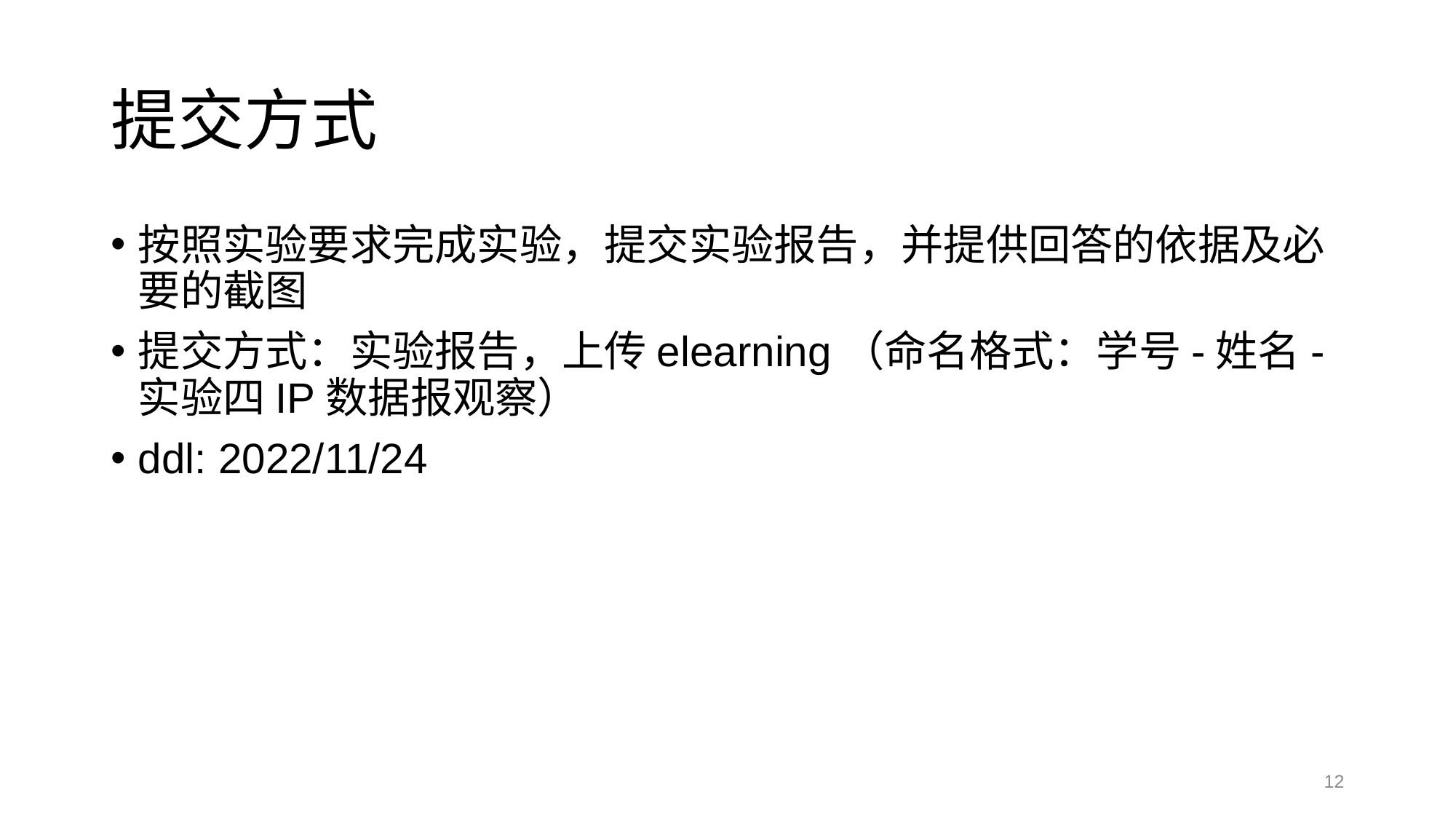

# 提交方式
按照实验要求完成实验，提交实验报告，并提供回答的依据及必要的截图
提交方式：实验报告，上传elearning（命名格式：学号-姓名-实验四IP数据报观察）
ddl: 2022/11/24
12